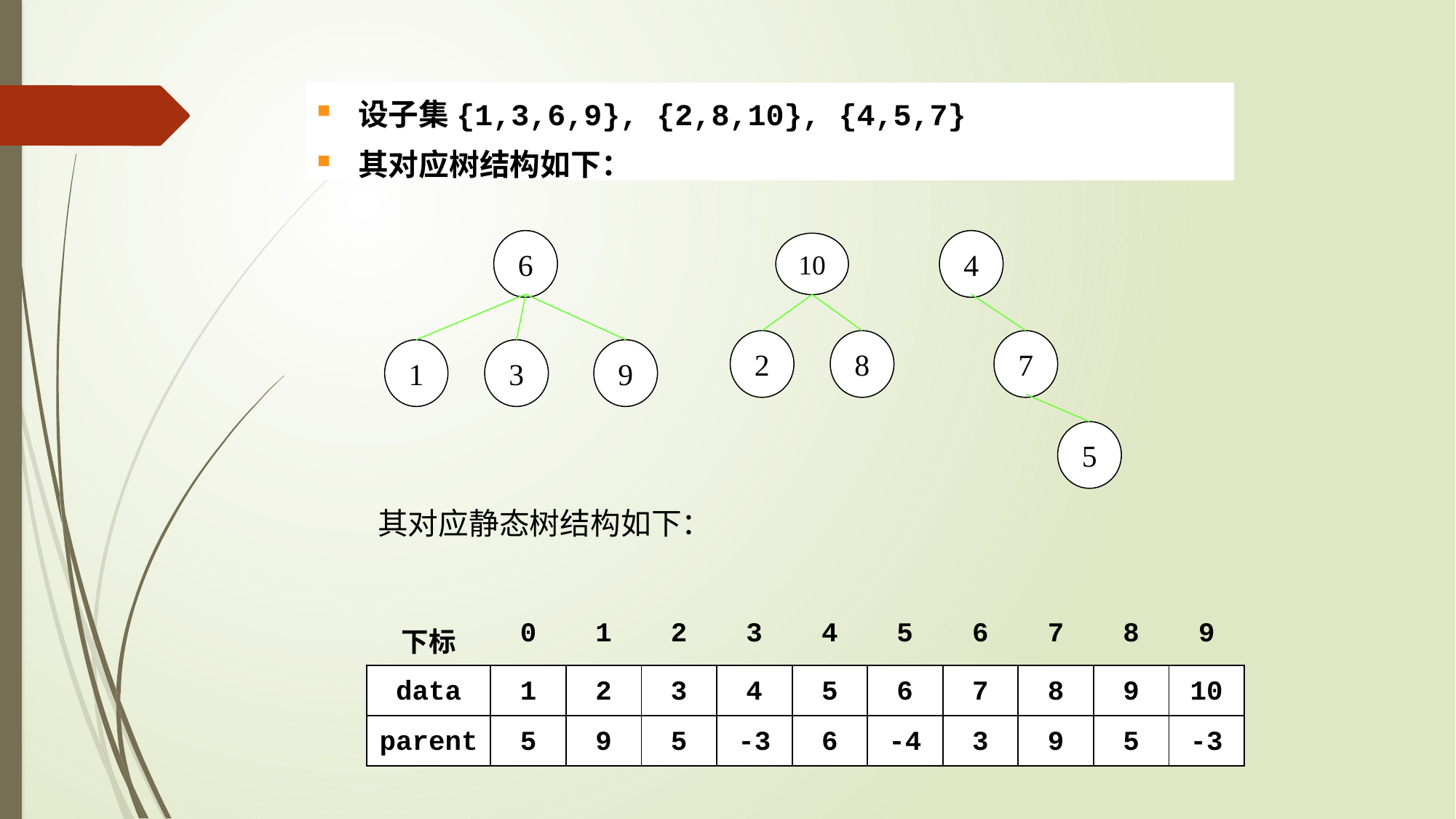

设子集{1,3,6,9}, {2,8,10}, {4,5,7}
其对应树结构如下：
6
4
10
2
8
7
1
3
9
5
其对应静态树结构如下：
| 下标 | 0 | 1 | 2 | 3 | 4 | 5 | 6 | 7 | 8 | 9 |
| --- | --- | --- | --- | --- | --- | --- | --- | --- | --- | --- |
| data | 1 | 2 | 3 | 4 | 5 | 6 | 7 | 8 | 9 | 10 |
| parent | 5 | 9 | 5 | -3 | 6 | -4 | 3 | 9 | 5 | -3 |